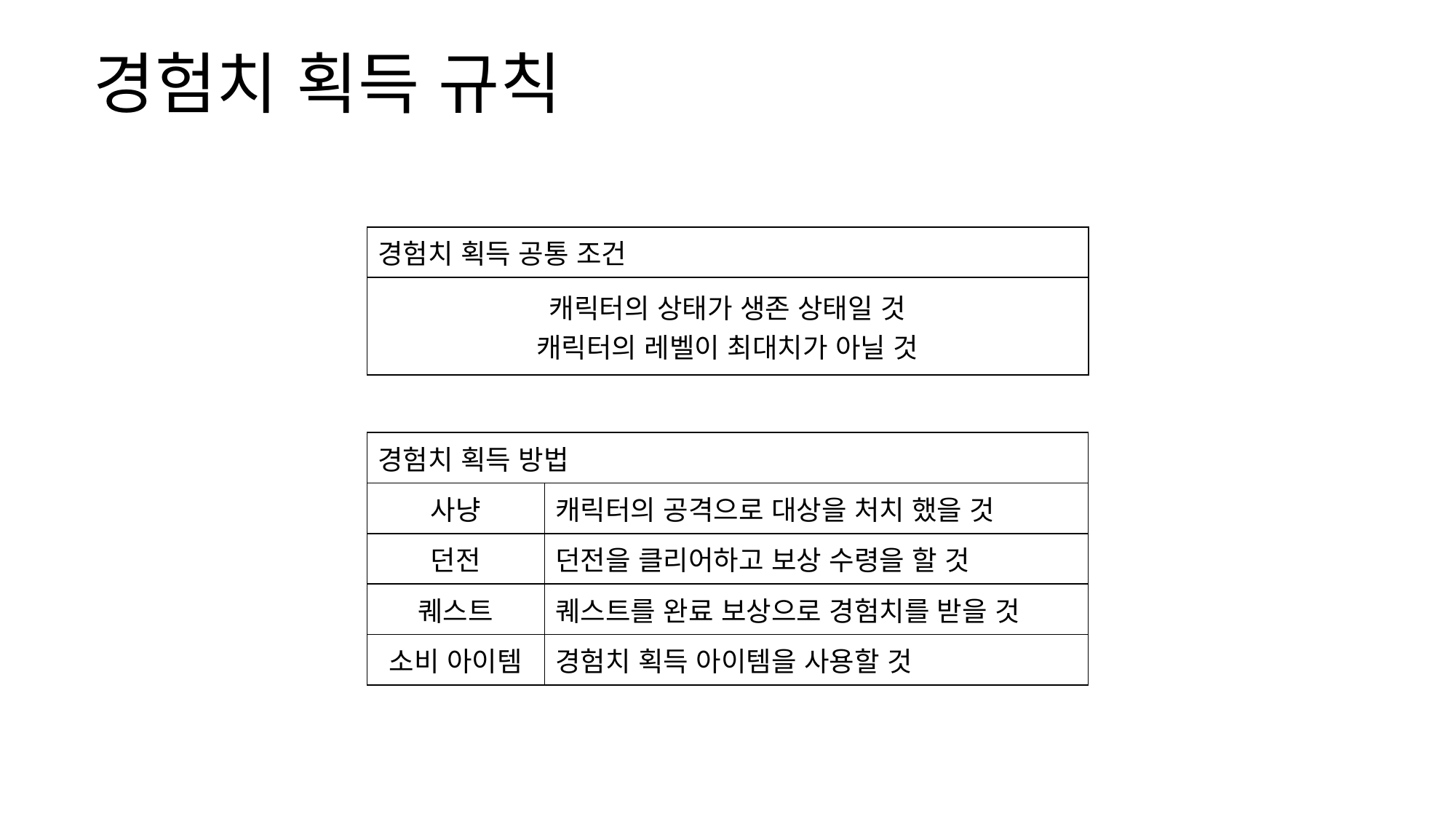

경험치 획득 규칙
| 경험치 획득 공통 조건 |
| --- |
| 캐릭터의 상태가 생존 상태일 것 캐릭터의 레벨이 최대치가 아닐 것 |
| 경험치 획득 방법 |  |
| --- | --- |
| 사냥 | 캐릭터의 공격으로 대상을 처치 했을 것 |
| 던전 | 던전을 클리어하고 보상 수령을 할 것 |
| 퀘스트 | 퀘스트를 완료 보상으로 경험치를 받을 것 |
| 소비 아이템 | 경험치 획득 아이템을 사용할 것 |